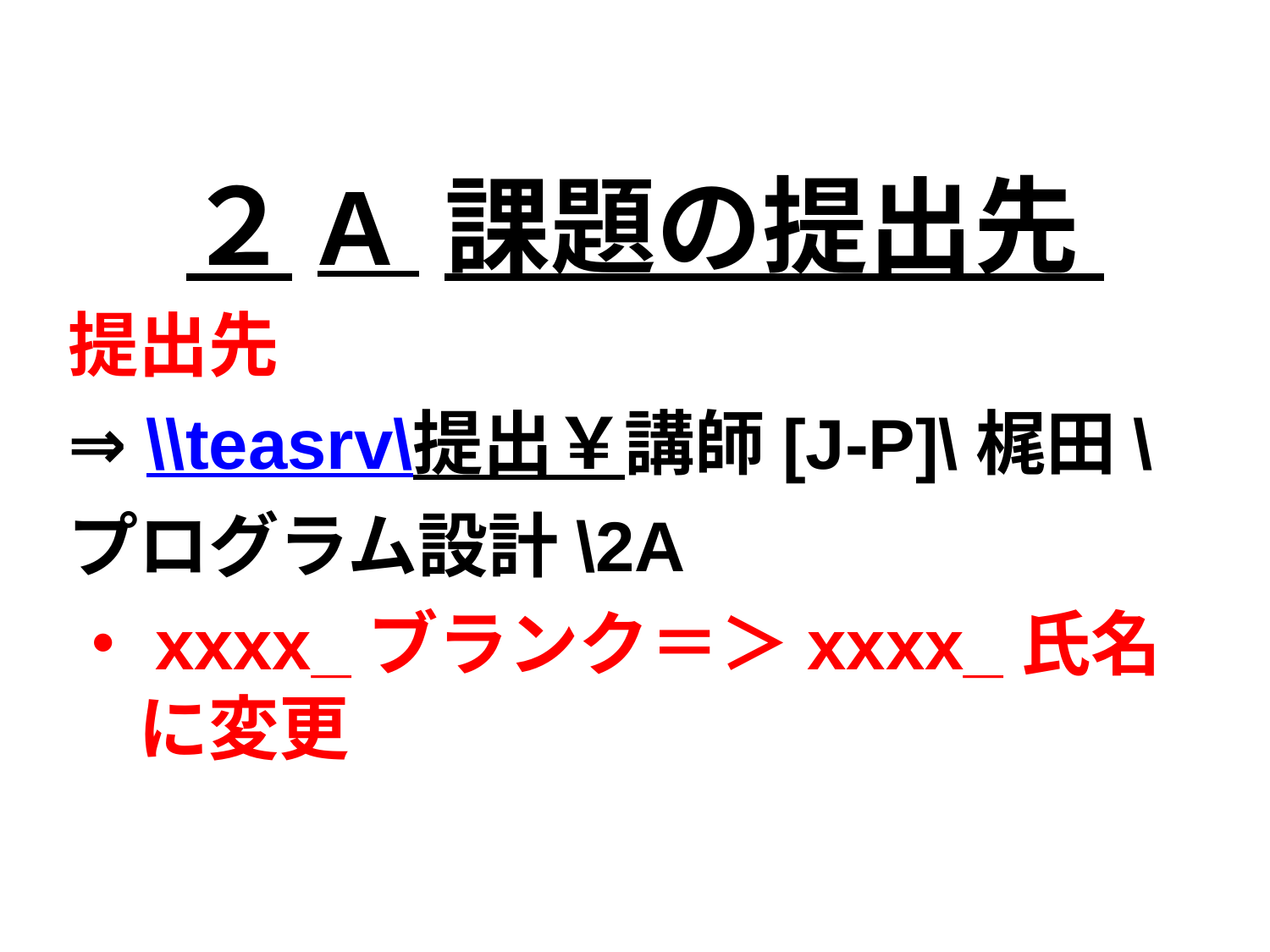

２A 課題の提出先
提出先
⇒ \\teasrv\提出￥講師[J-P]\梶田\プログラム設計\2A
・xxxx_ブランク＝＞xxxx_氏名　に変更